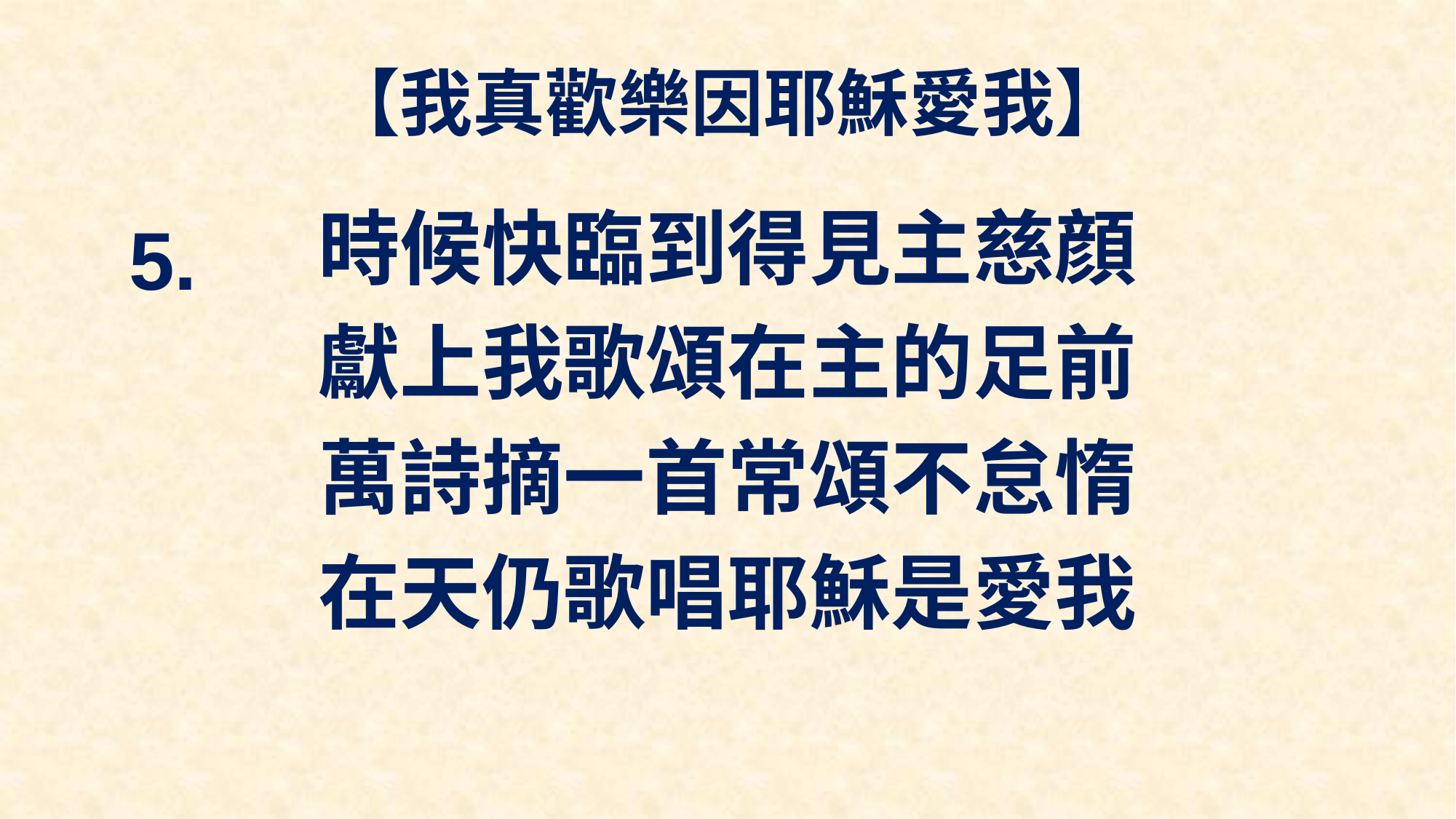

# 【我真歡樂因耶穌愛我】
時候快臨到得見主慈顔
獻上我歌頌在主的足前
萬詩摘一首常頌不怠惰
在天仍歌唱耶穌是愛我
5.